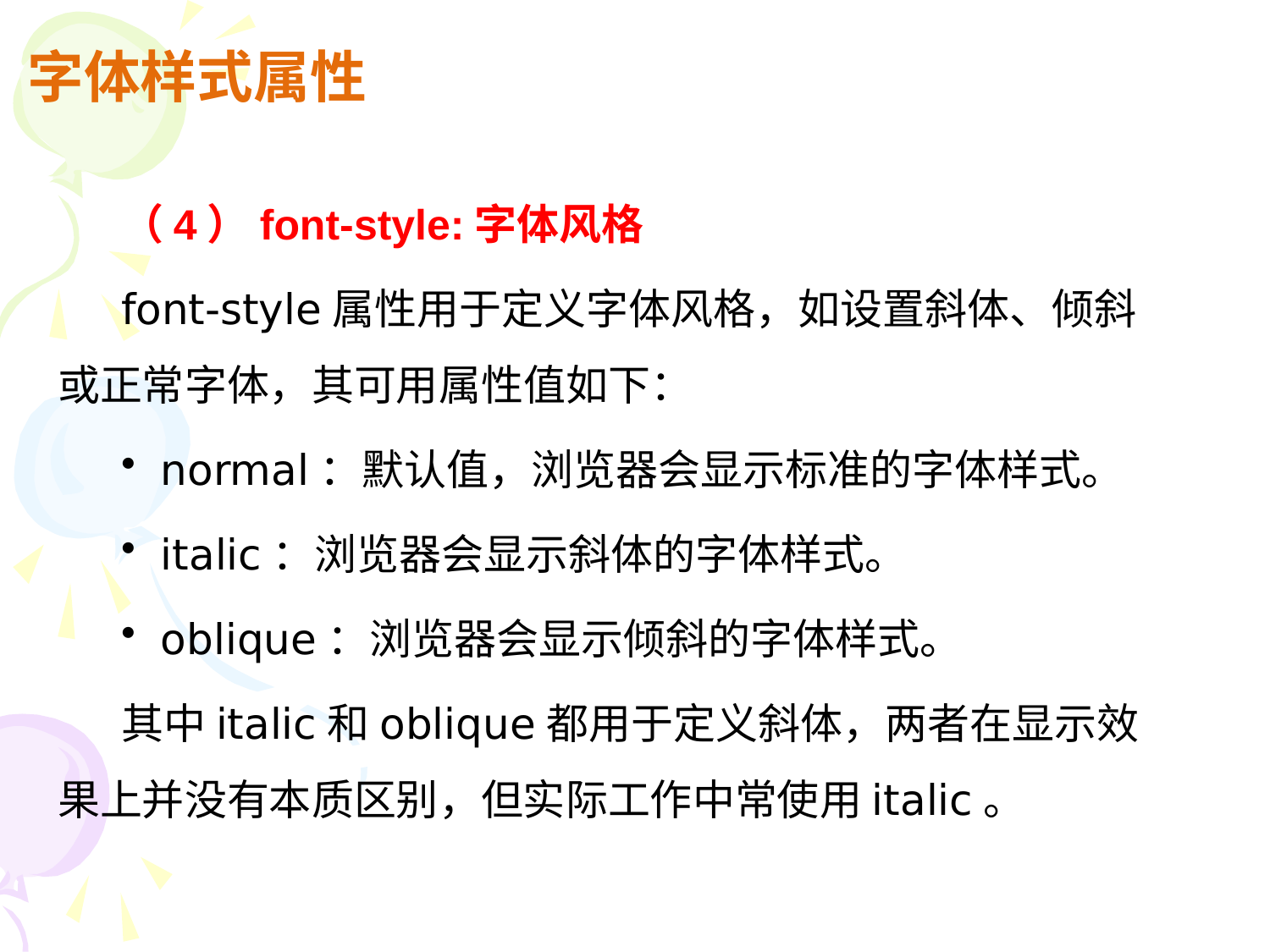

# 字体样式属性
（4）font-style:字体风格
font-style属性用于定义字体风格，如设置斜体、倾斜或正常字体，其可用属性值如下：
normal：默认值，浏览器会显示标准的字体样式。
italic：浏览器会显示斜体的字体样式。
oblique：浏览器会显示倾斜的字体样式。
其中italic和oblique都用于定义斜体，两者在显示效果上并没有本质区别，但实际工作中常使用italic。